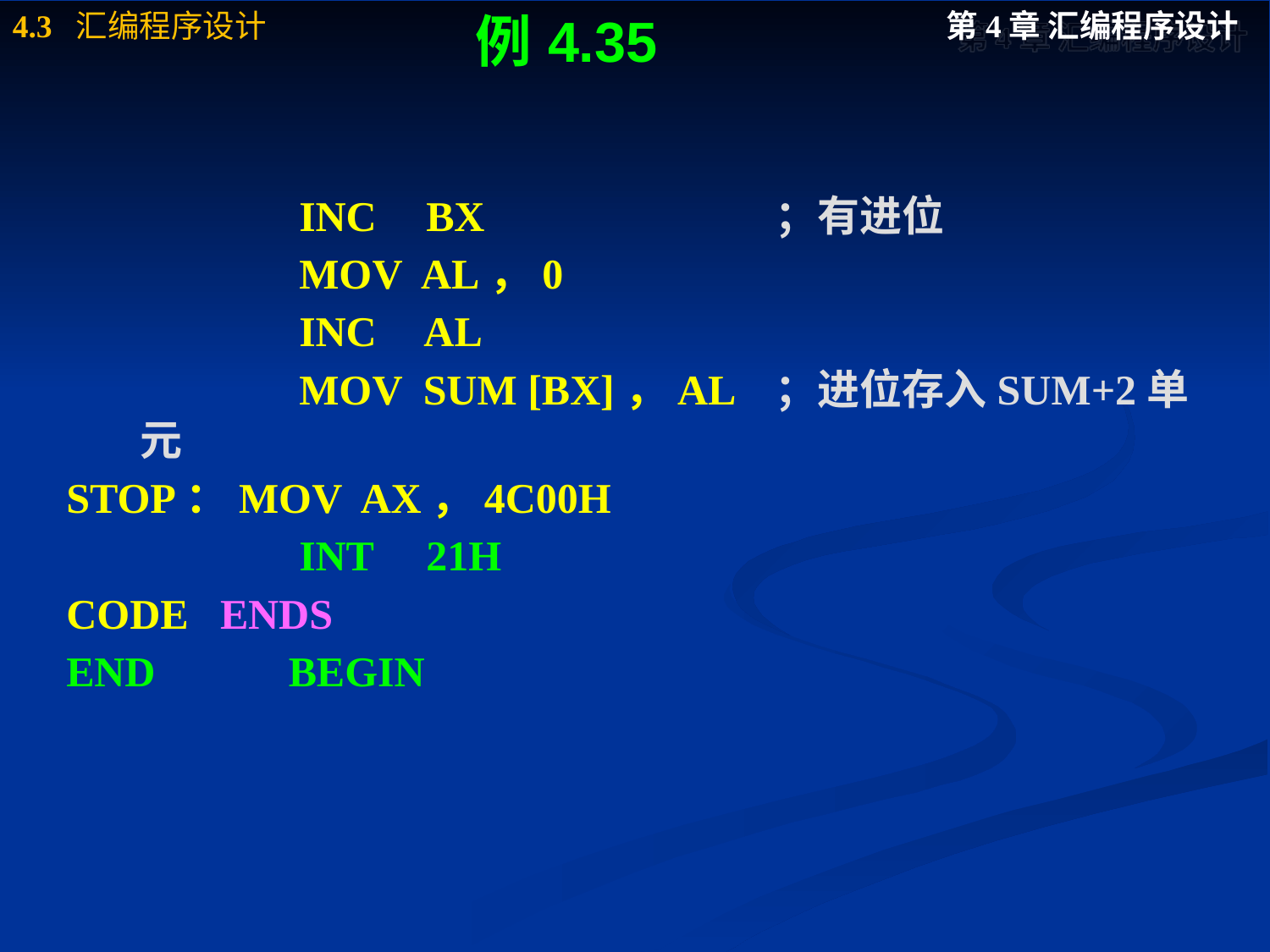

例4.35
		   INC	   BX			；有进位
		   MOV  AL，0
		   INC	   AL
		   MOV  SUM [BX]，AL 	；进位存入SUM+2单元
STOP：MOV  AX，4C00H
		   INT	   21H
CODE   ENDS
END	  BEGIN